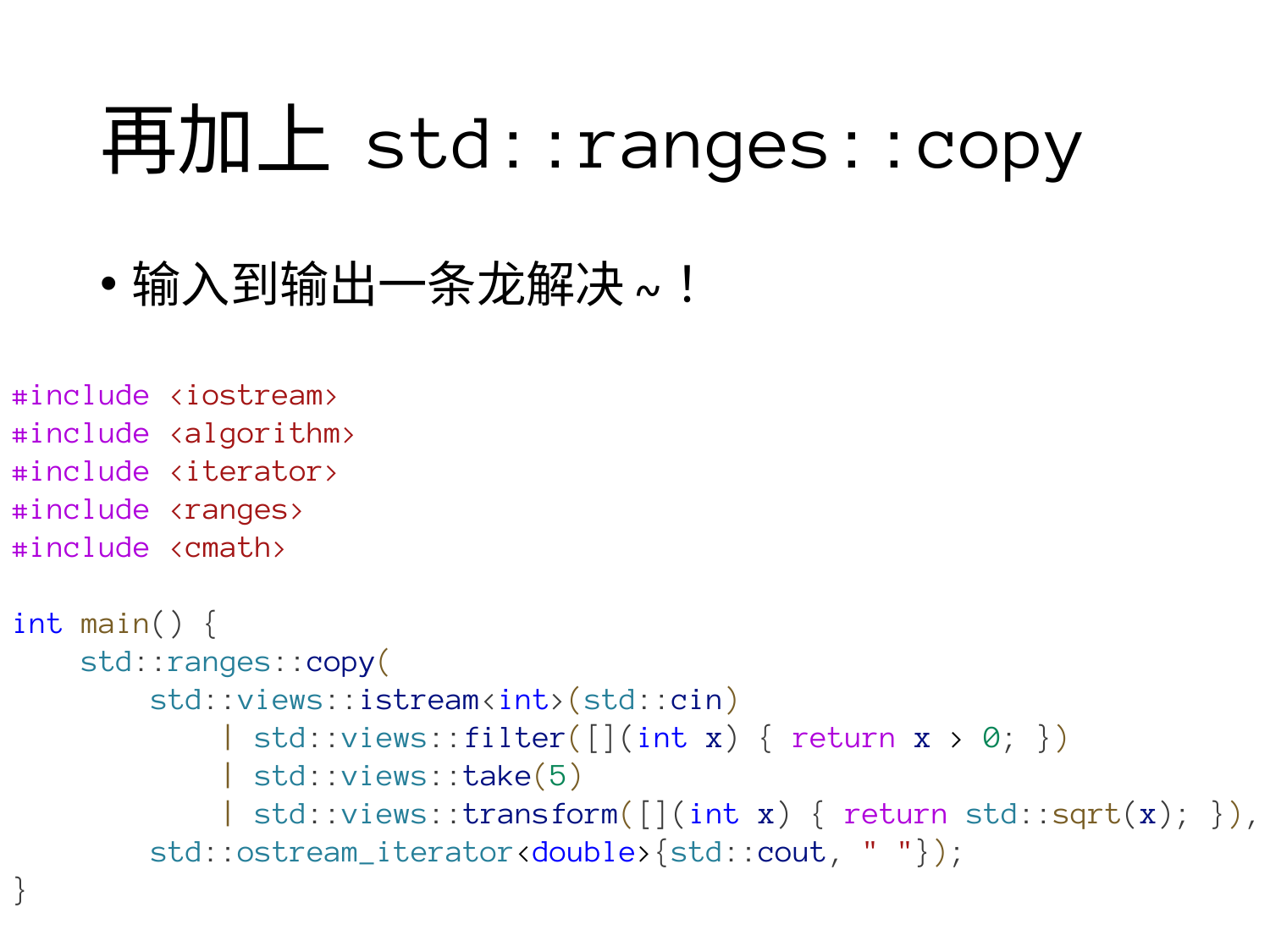

# 再加上 std::ranges::copy
输入到输出一条龙解决~！
#include <iostream>
#include <algorithm>
#include <iterator>
#include <ranges>
#include <cmath>
int main() {
    std::ranges::copy(
        std::views::istream<int>(std::cin)
            | std::views::filter([](int x) { return x > 0; })
            | std::views::take(5)
            | std::views::transform([](int x) { return std::sqrt(x); }),
        std::ostream_iterator<double>{std::cout, " "});
}